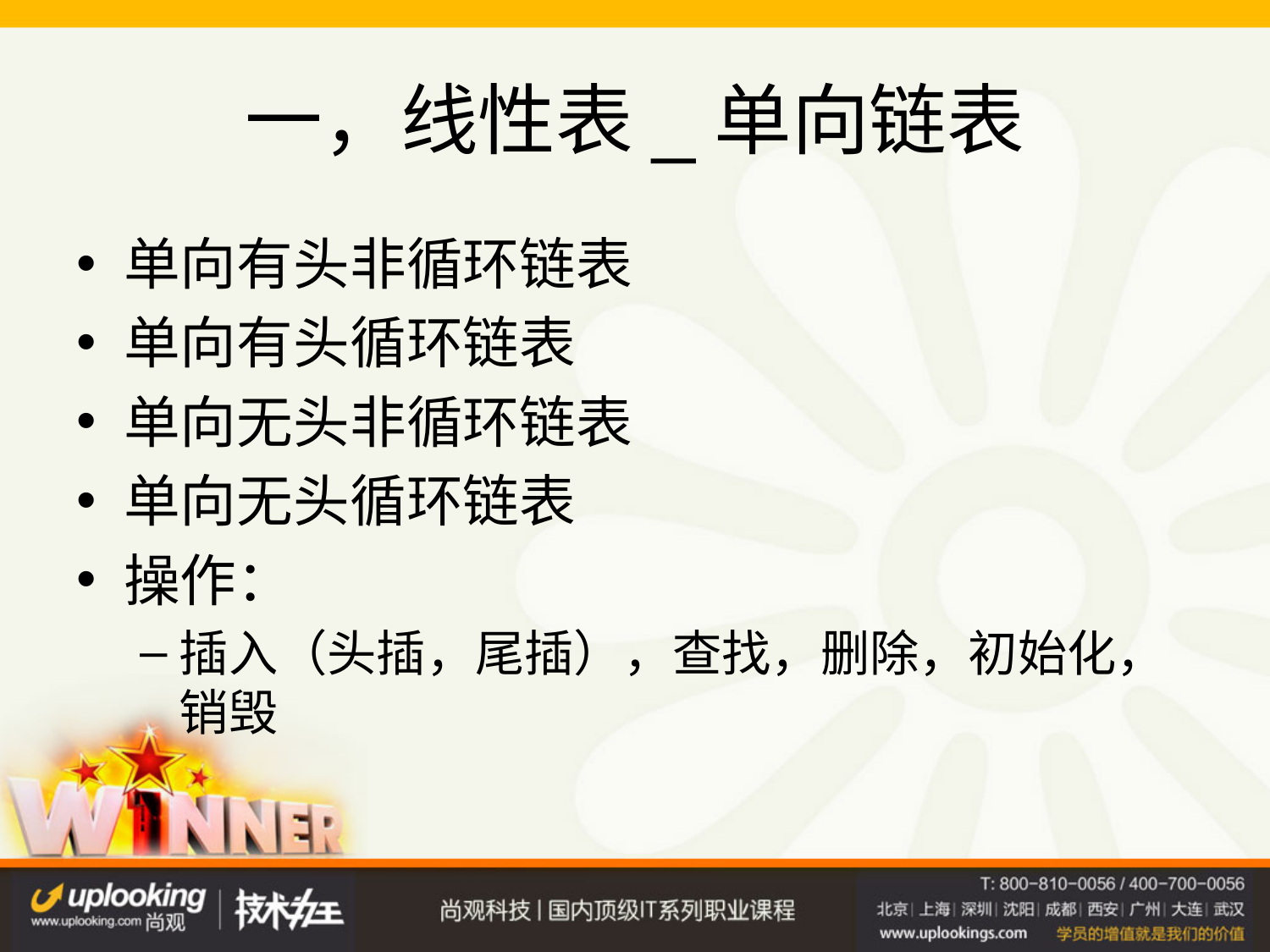

# 一，线性表_单向链表
单向有头非循环链表
单向有头循环链表
单向无头非循环链表
单向无头循环链表
操作：
插入（头插，尾插），查找，删除，初始化，销毁